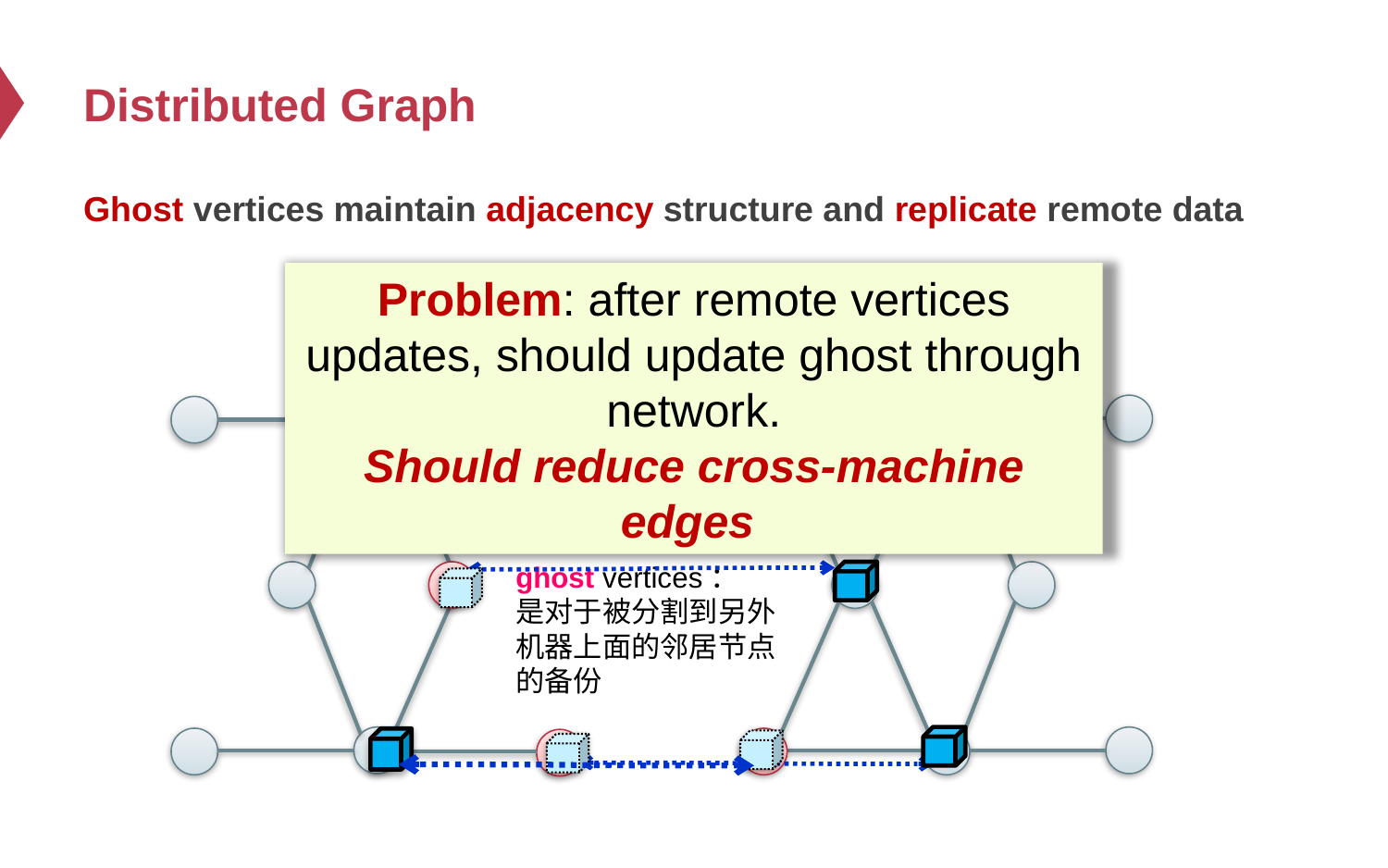

# Distributed Graph
Ghost vertices maintain adjacency structure and replicate remote data

Problem: after remote vertices updates, should update ghost through network.
Should reduce cross-machine edges

ghost vertices：
是对于被分割到另外机器上面的邻居节点的备份

81